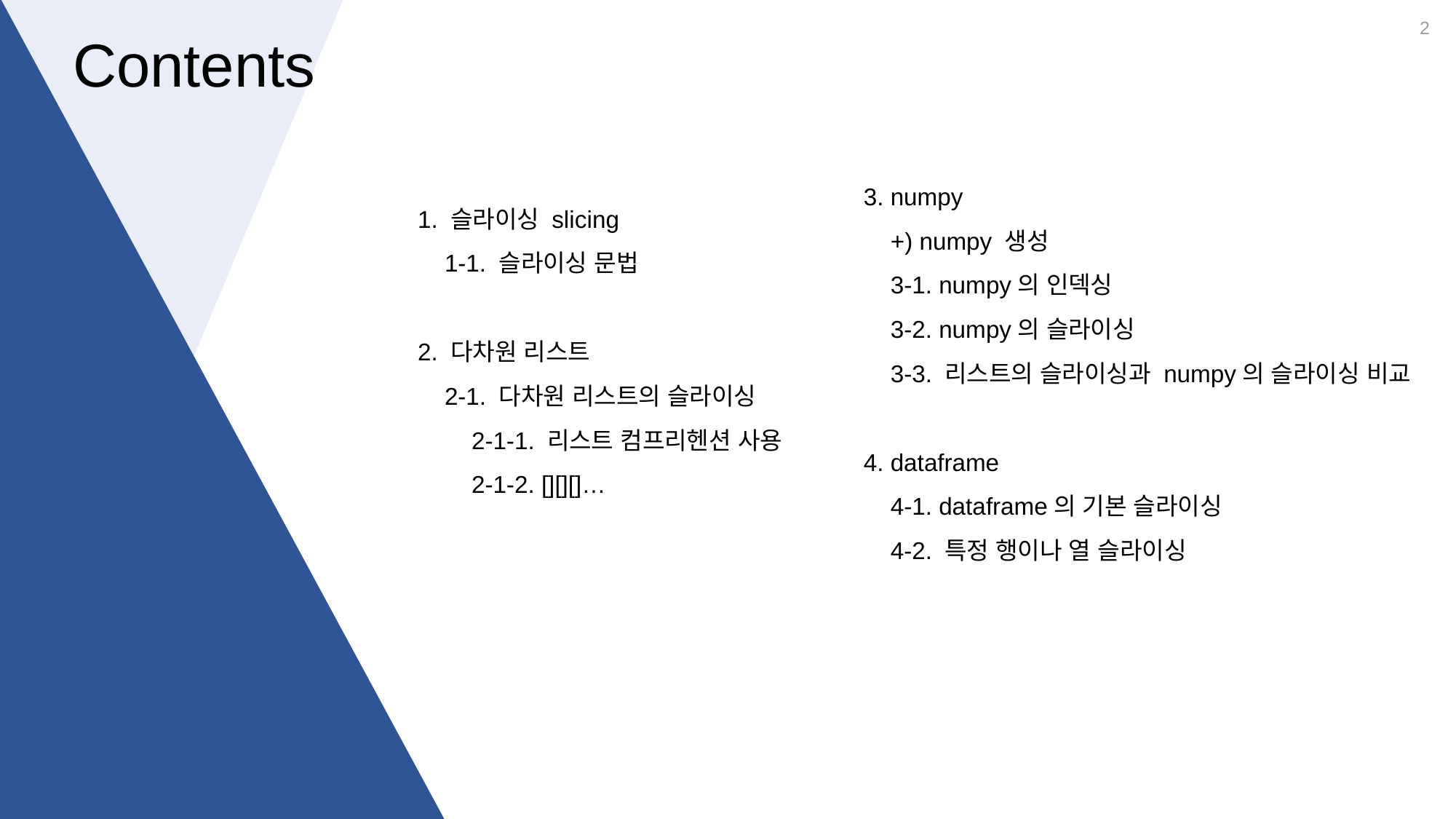

2
1. 슬라이싱 slicing
    1-1. 슬라이싱 문법

2. 다차원 리스트
    2-1. 다차원 리스트의 슬라이싱
        2-1-1. 리스트 컴프리헨션 사용
        2-1-2. [][][]…

3. numpy
    +) numpy 생성
    3-1. numpy의 인덱싱
    3-2. numpy의 슬라이싱
    3-3. 리스트의 슬라이싱과 numpy의 슬라이싱 비교

4. dataframe
    4-1. dataframe의 기본 슬라이싱
    4-2. 특정 행이나 열 슬라이싱